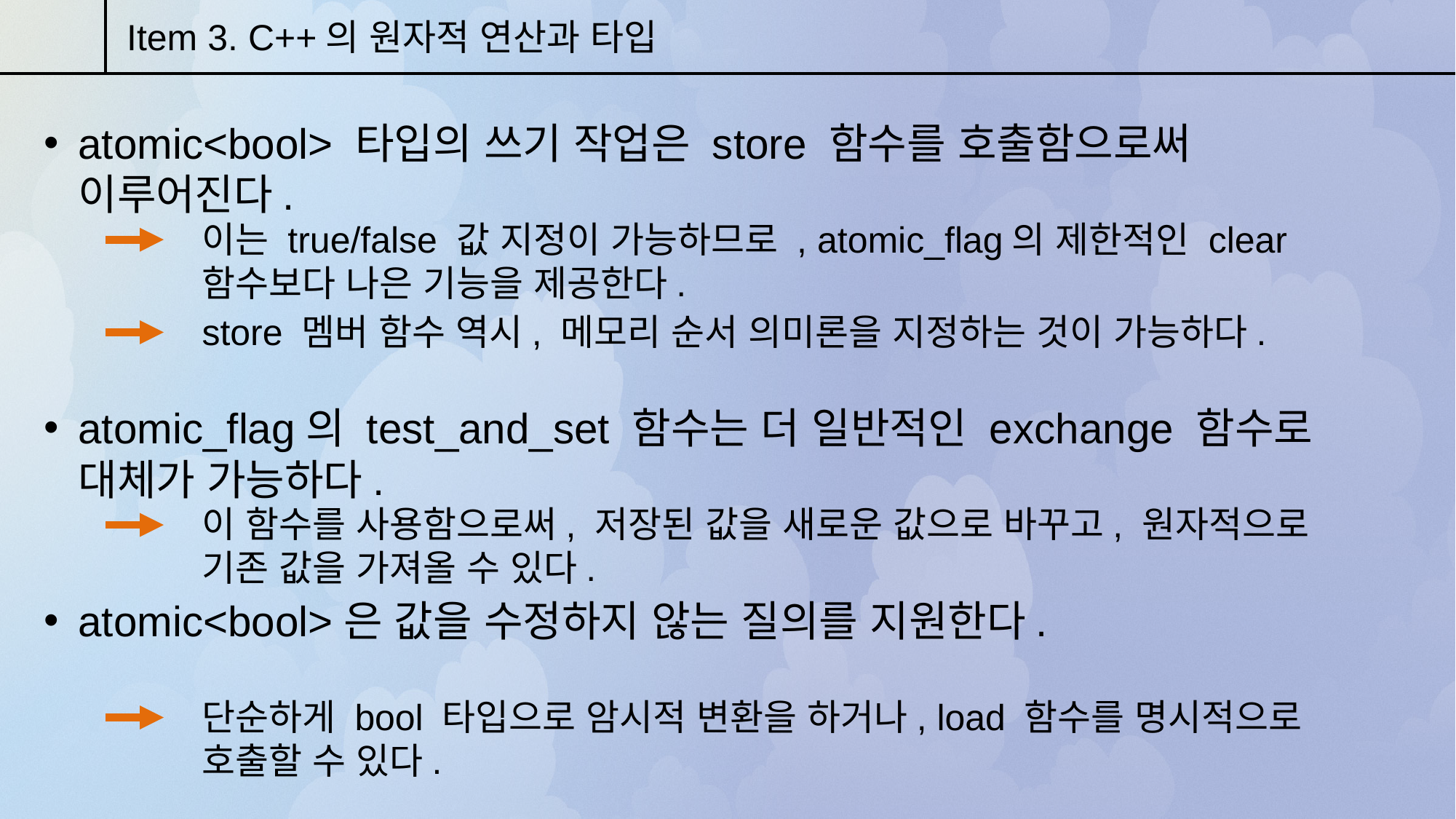

Item 3. C++의 원자적 연산과 타입
atomic<bool> 타입의 쓰기 작업은 store 함수를 호출함으로써 이루어진다.
이는 true/false 값 지정이 가능하므로 , atomic_flag의 제한적인 clear 함수보다 나은 기능을 제공한다.
store 멤버 함수 역시, 메모리 순서 의미론을 지정하는 것이 가능하다.
atomic_flag의 test_and_set 함수는 더 일반적인 exchange 함수로 대체가 가능하다.
이 함수를 사용함으로써, 저장된 값을 새로운 값으로 바꾸고, 원자적으로 기존 값을 가져올 수 있다.
atomic<bool>은 값을 수정하지 않는 질의를 지원한다.
단순하게 bool 타입으로 암시적 변환을 하거나, load 함수를 명시적으로 호출할 수 있다.